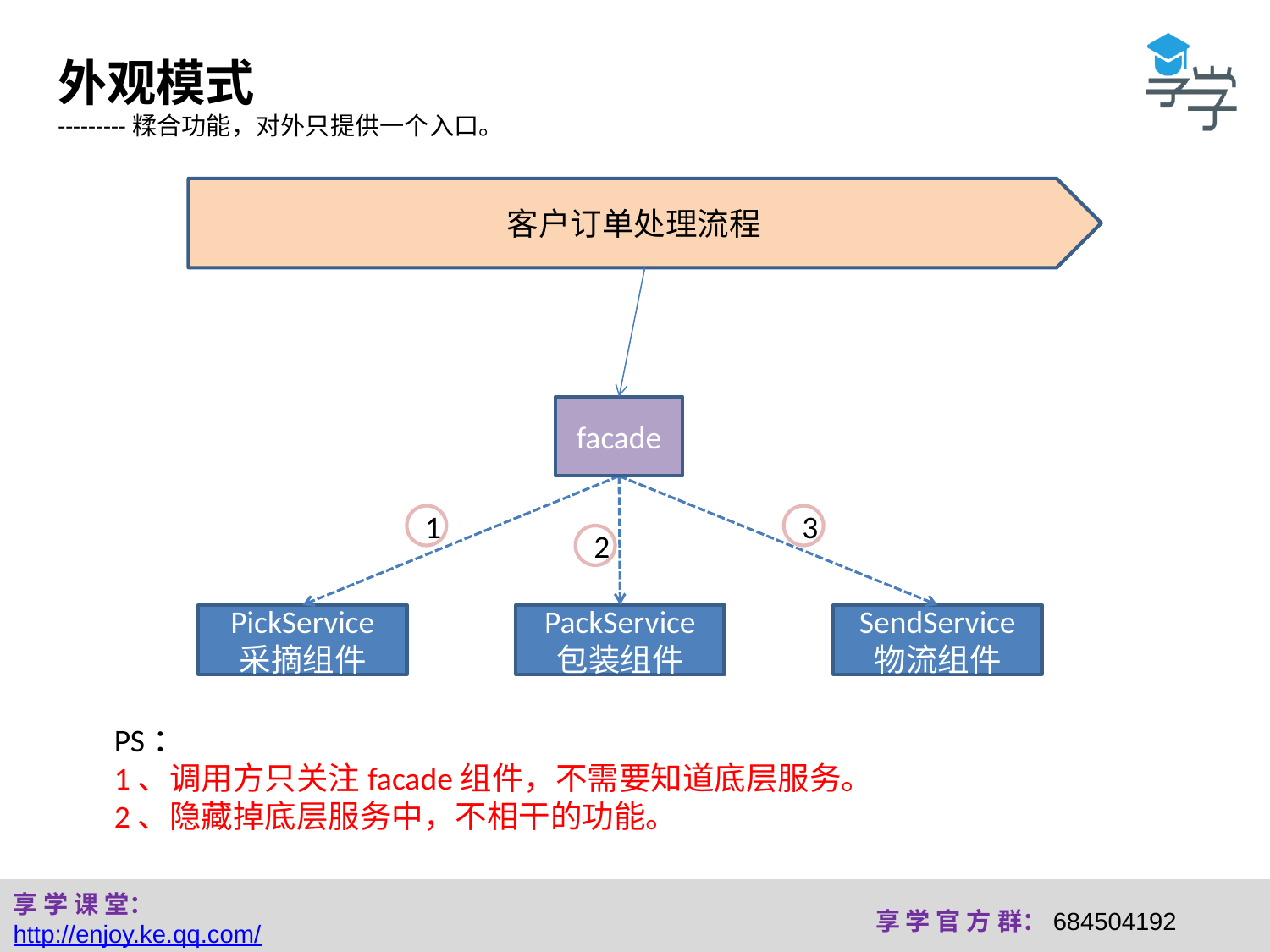

外观模式
---------糅合功能，对外只提供一个入口。
客户订单处理流程
facade
1
3
2
PickService
采摘组件
PackService
包装组件
SendService
物流组件
PS：
1、调用方只关注facade组件，不需要知道底层服务。
2、隐藏掉底层服务中，不相干的功能。